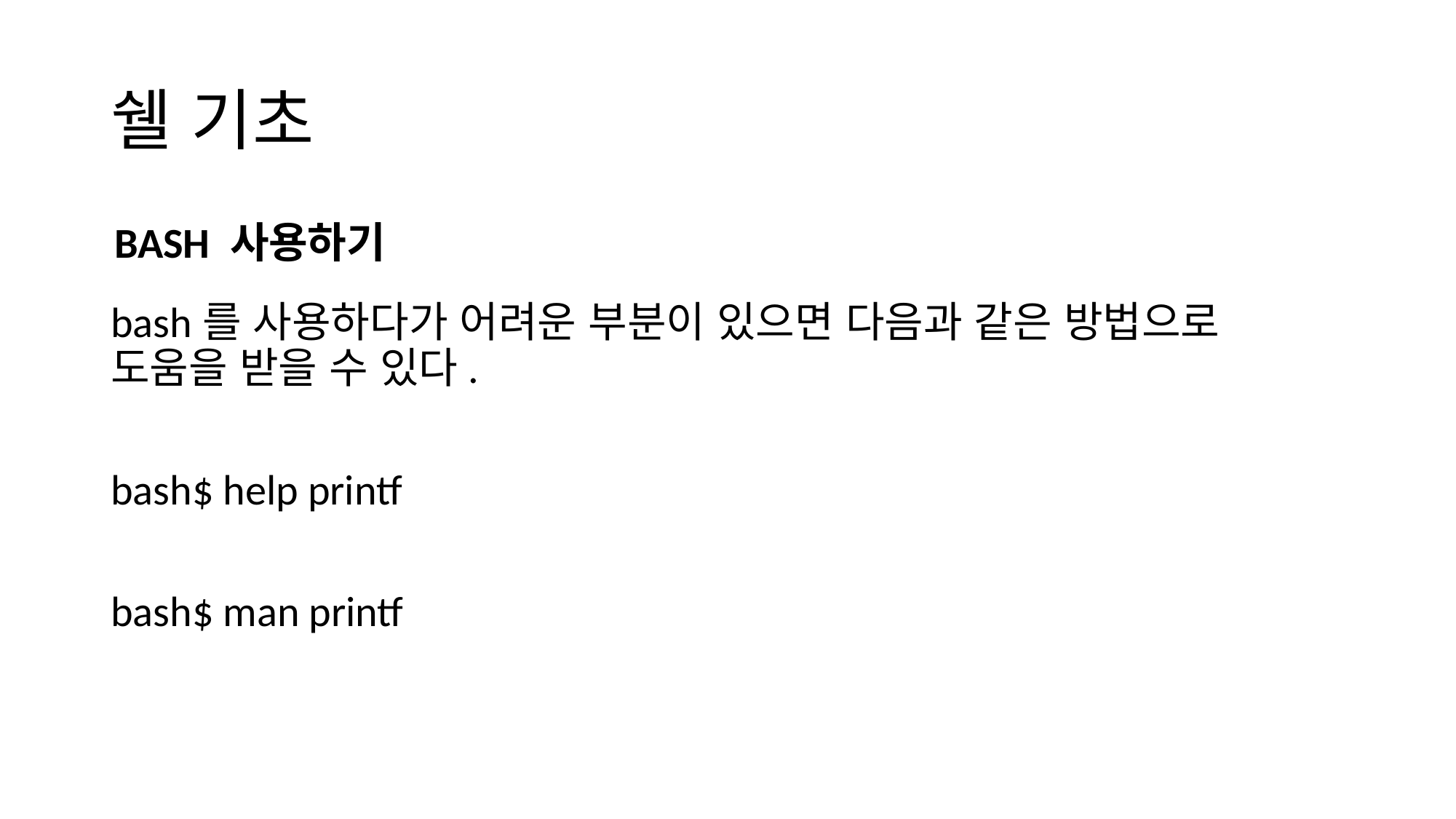

# 쉘 기초
BASH 사용하기
bash를 사용하다가 어려운 부분이 있으면 다음과 같은 방법으로 도움을 받을 수 있다.

bash$ help printf

bash$ man printf